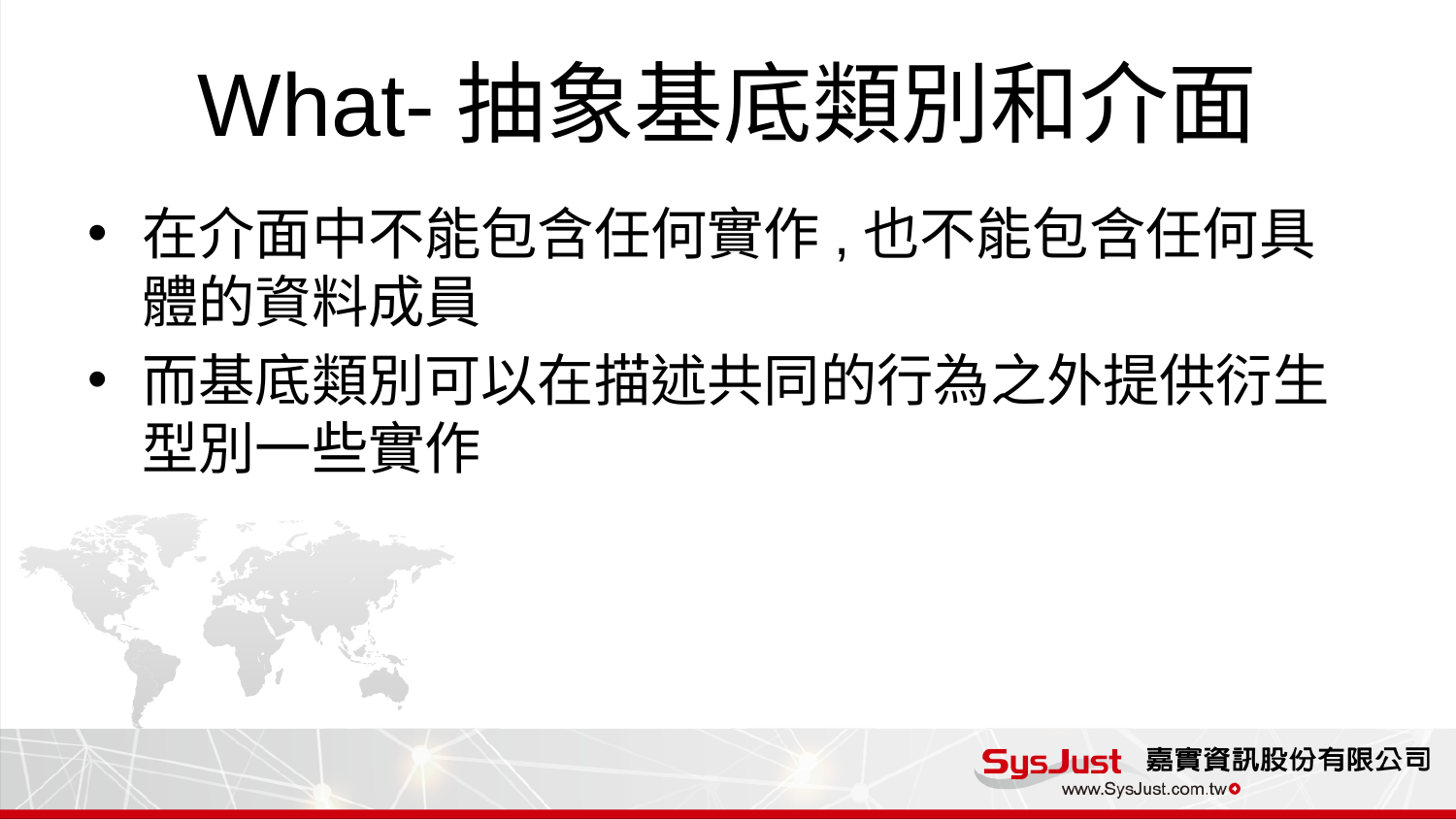

# What-抽象基底類別和介面
在介面中不能包含任何實作,也不能包含任何具體的資料成員
而基底類別可以在描述共同的行為之外提供衍生型別一些實作